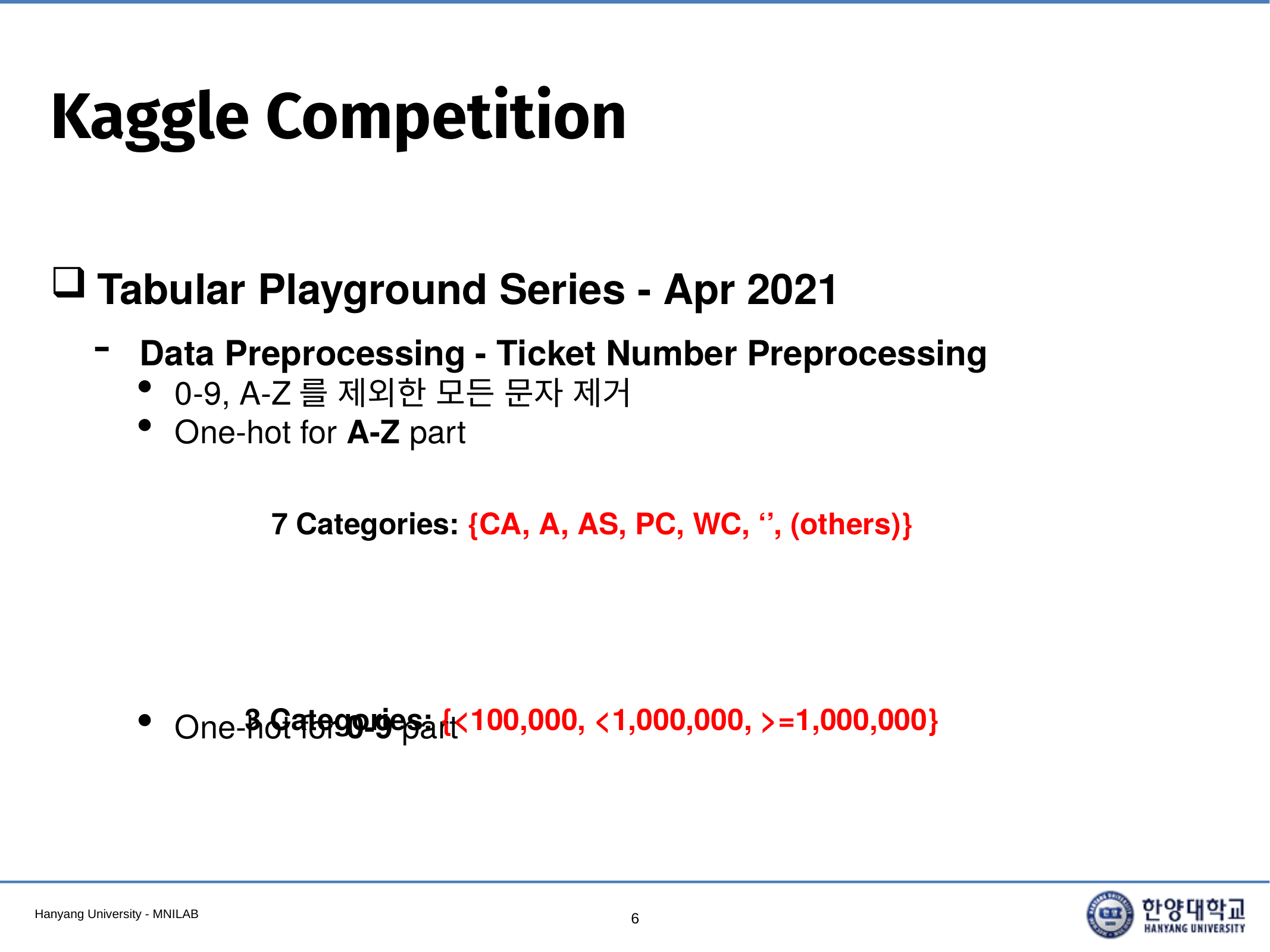

# Kaggle Competition
Tabular Playground Series - Apr 2021
Data Preprocessing - Ticket Number Preprocessing
0-9, A-Z를 제외한 모든 문자 제거
One-hot for A-Z part

One-hot for 0-9 part
7 Categories: {CA, A, AS, PC, WC, ‘’, (others)}
3 Categories: {<100,000, <1,000,000, >=1,000,000}
6